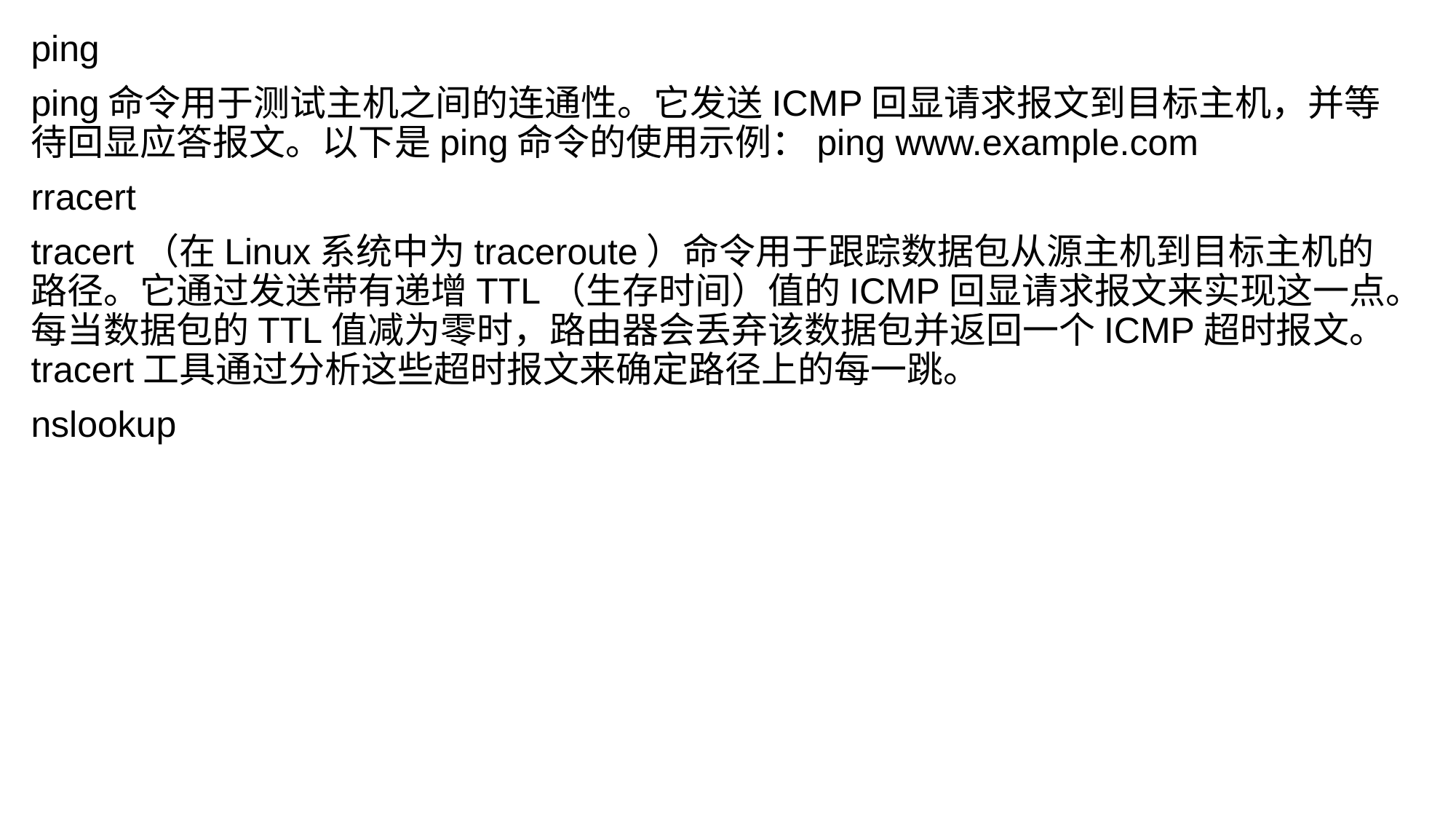

ping
ping命令用于测试主机之间的连通性。它发送ICMP回显请求报文到目标主机，并等待回显应答报文。以下是ping命令的使用示例：ping www.example.com
rracert
tracert（在Linux系统中为traceroute）命令用于跟踪数据包从源主机到目标主机的路径。它通过发送带有递增TTL（生存时间）值的ICMP回显请求报文来实现这一点。每当数据包的TTL值减为零时，路由器会丢弃该数据包并返回一个ICMP超时报文。tracert工具通过分析这些超时报文来确定路径上的每一跳。
nslookup